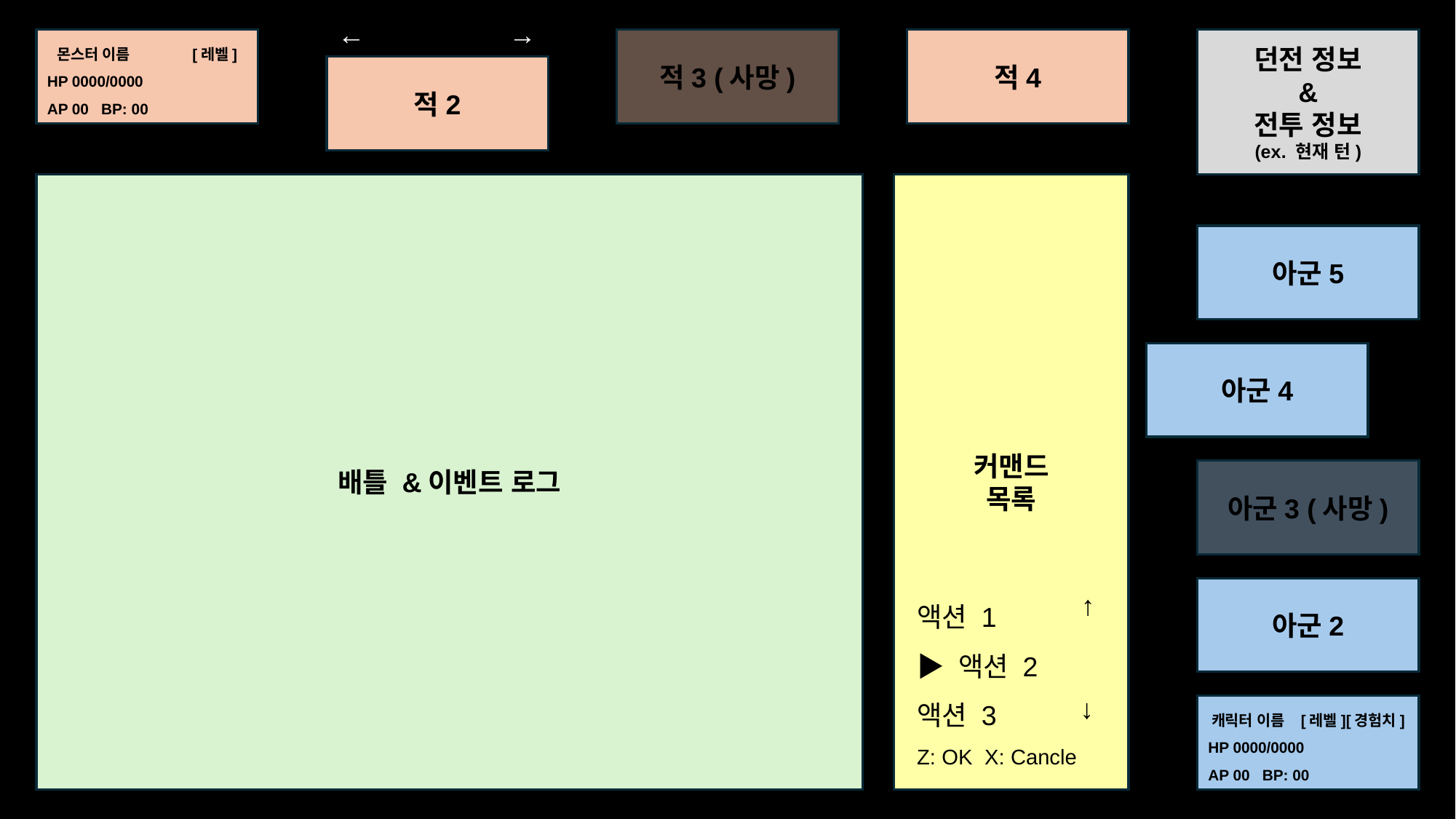

←
→
몬스터 이름              [레벨]
HP 0000/0000
AP 00   BP: 00
적3 (사망)
적4
던전 정보
&
전투 정보
(ex. 현재 턴)
적2
배틀 &이벤트 로그
커맨드
목록
아군5
아군4
아군3 (사망)
액션 1
▶ 액션 2
액션 3
Z: OK  X: Cancle
아군2
↑
↓
캐릭터 이름   [레벨][경험치]
HP 0000/0000
AP 00   BP: 00